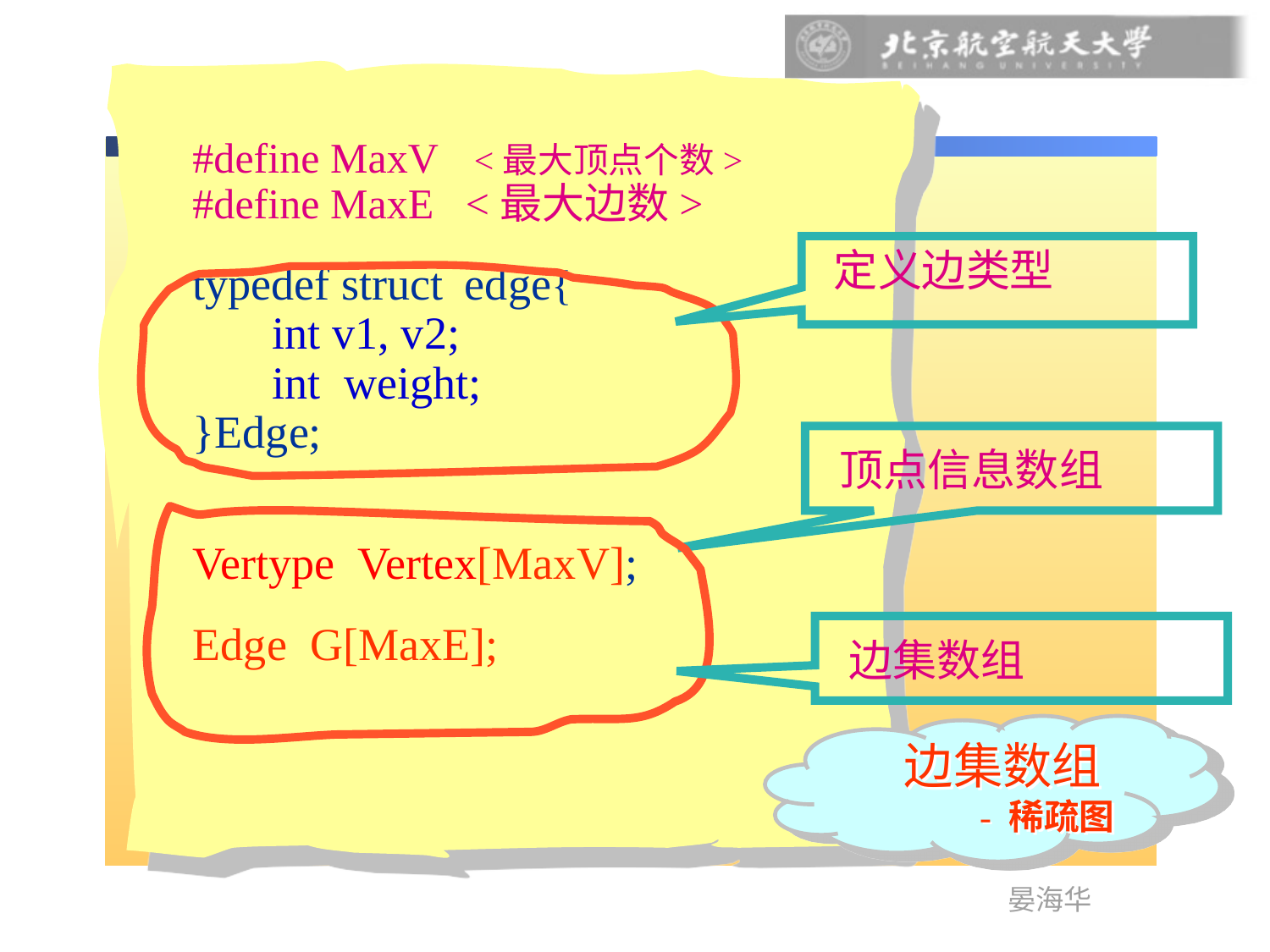

#define MaxV    <最大顶点个数>
#define MaxE   <最大边数>
typedef struct  edge{
       int v1, v2;
       int  weight;
}Edge;

Vertype  Vertex[MaxV];
Edge  G[MaxE];

定义边类型

顶点信息数组

边集数组

边集数组
          - 稀疏图